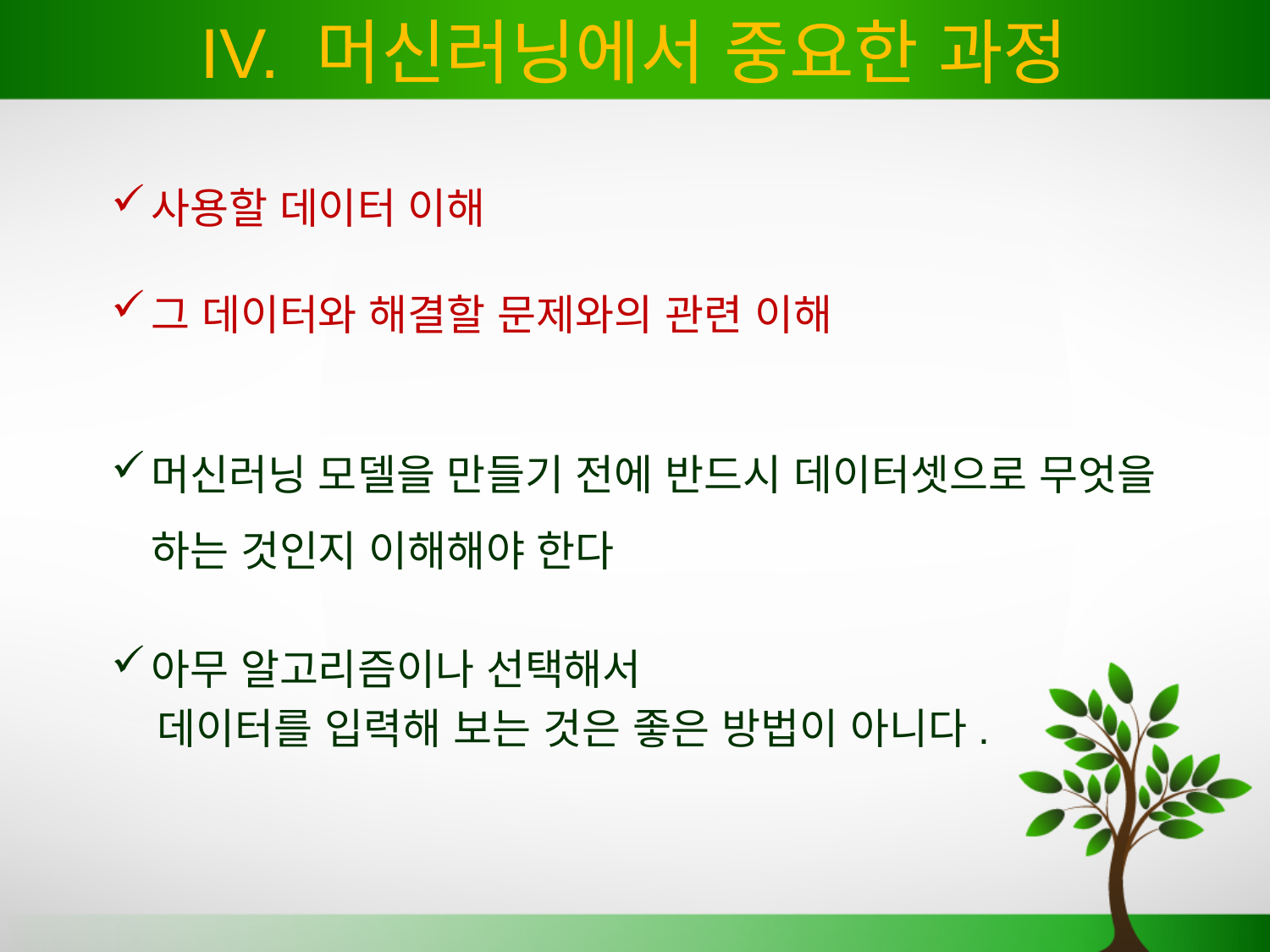

# IV. 머신러닝에서 중요한 과정

사용할 데이터 이해

그 데이터와 해결할 문제와의 관련 이해

머신러닝 모델을 만들기 전에 반드시 데이터셋으로 무엇을 하는 것인지 이해해야 한다

아무 알고리즘이나 선택해서
   데이터를 입력해 보는 것은 좋은 방법이 아니다.